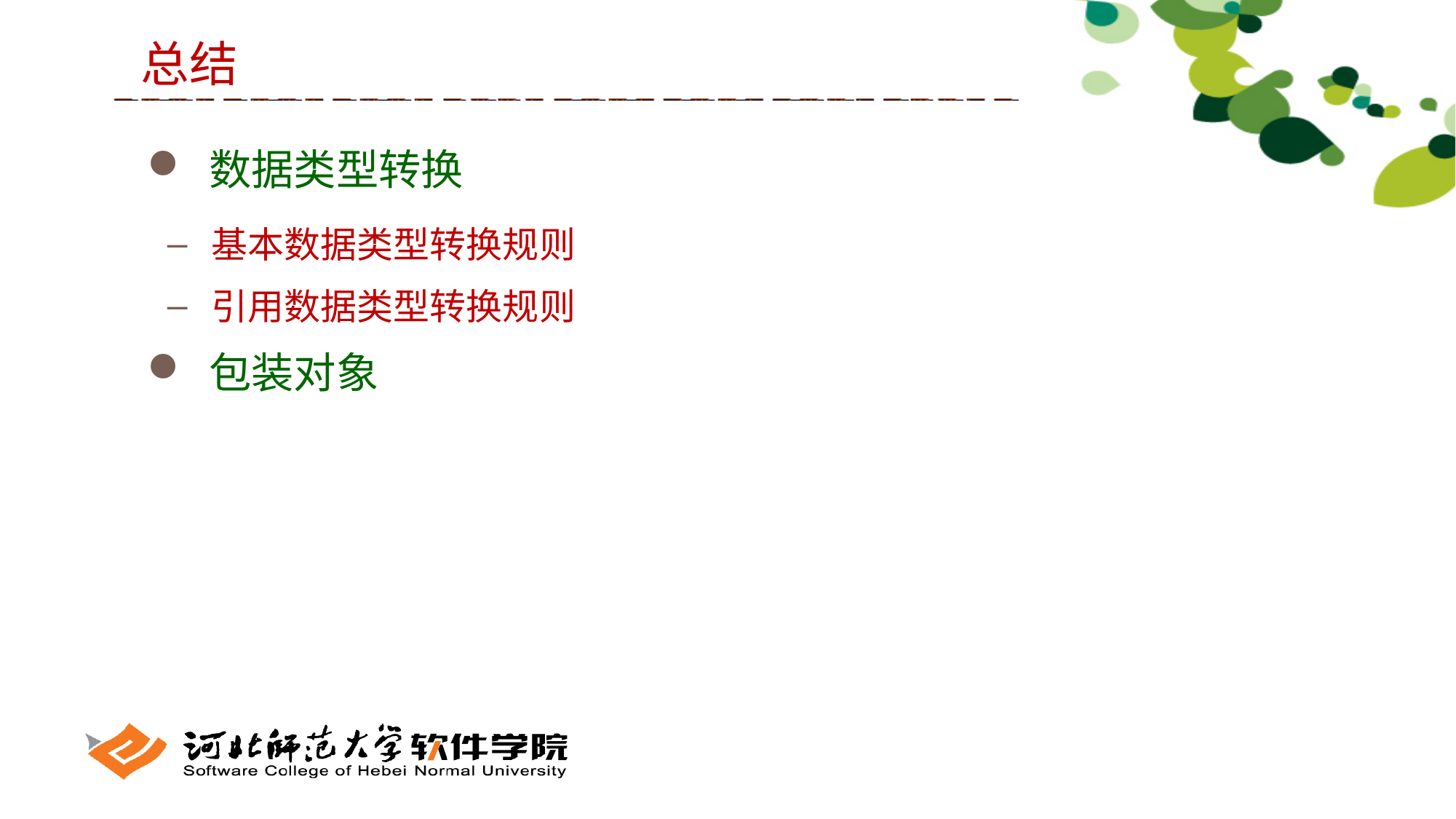

总结

 数据类型转换
 基本数据类型转换规则
 引用数据类型转换规则
 包装对象